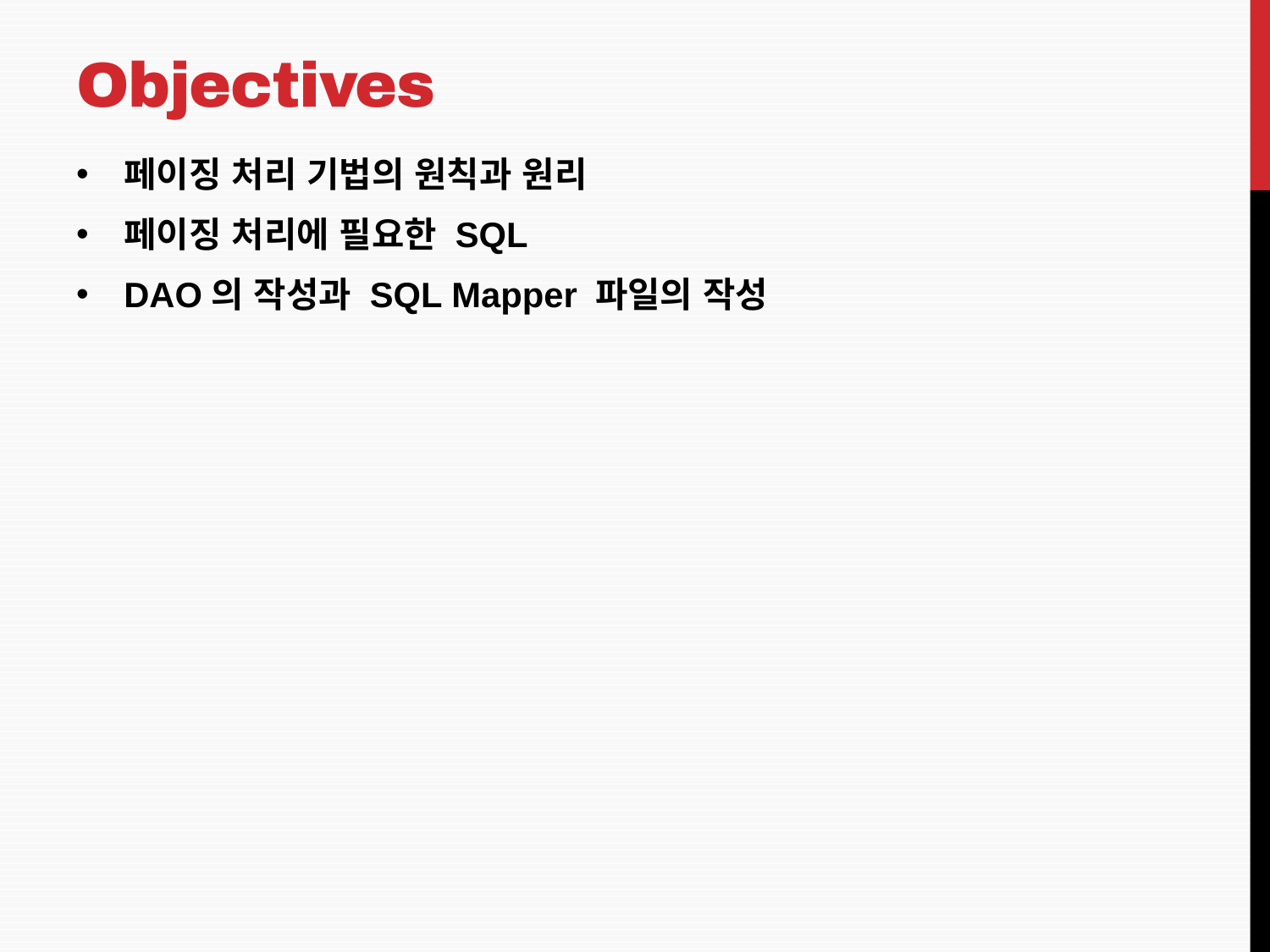

# Objectives
페이징 처리 기법의 원칙과 원리
페이징 처리에 필요한 SQL
DAO의 작성과 SQL Mapper 파일의 작성